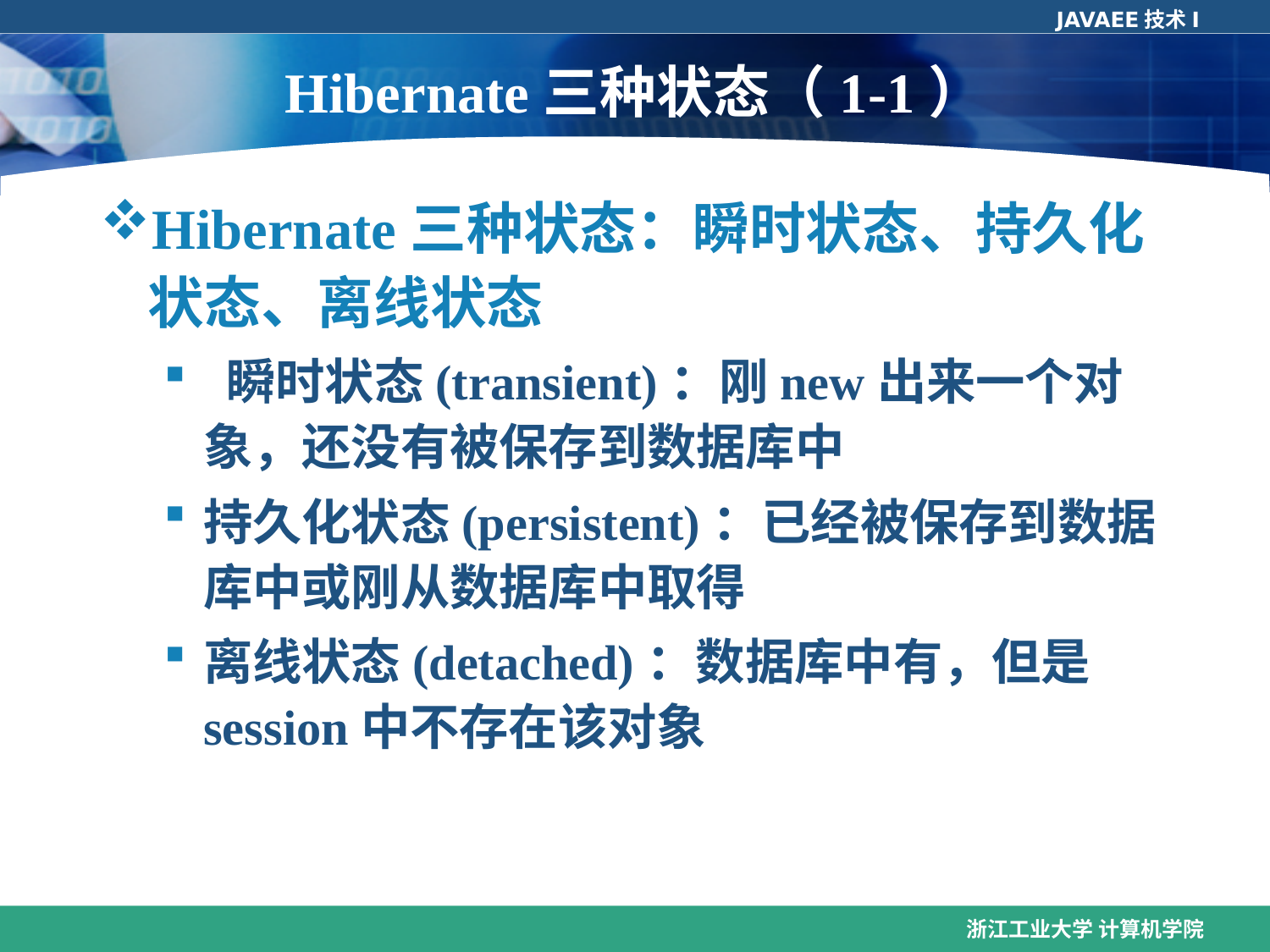

# Hibernate三种状态（1-1）
Hibernate三种状态：瞬时状态、持久化状态、离线状态
 瞬时状态(transient)：刚new出来一个对象，还没有被保存到数据库中
持久化状态(persistent)：已经被保存到数据库中或刚从数据库中取得
离线状态(detached)：数据库中有，但是session中不存在该对象